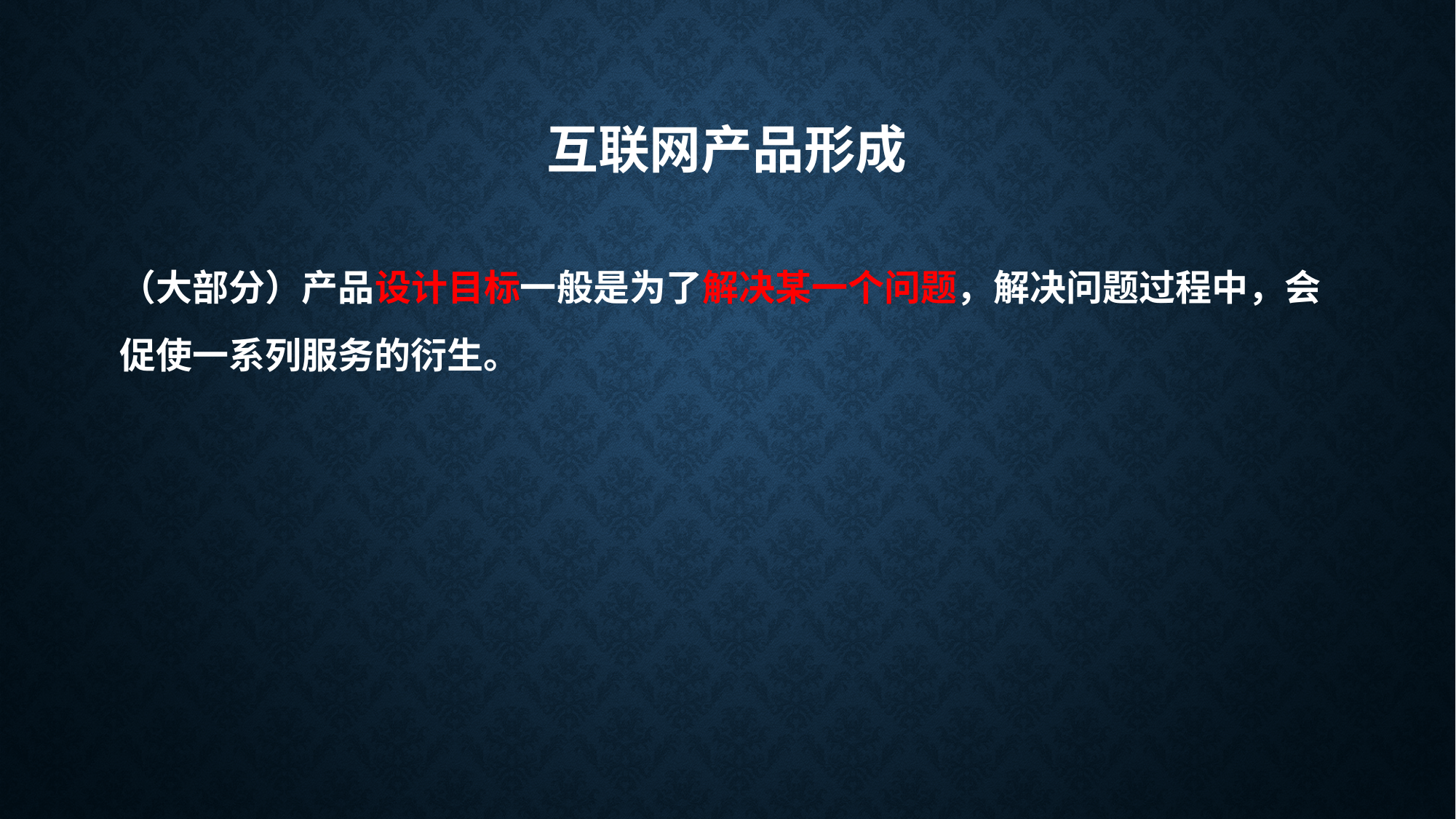

# 互联网产品形成
（大部分）产品设计目标一般是为了解决某一个问题，解决问题过程中，会
促使一系列服务的衍生。